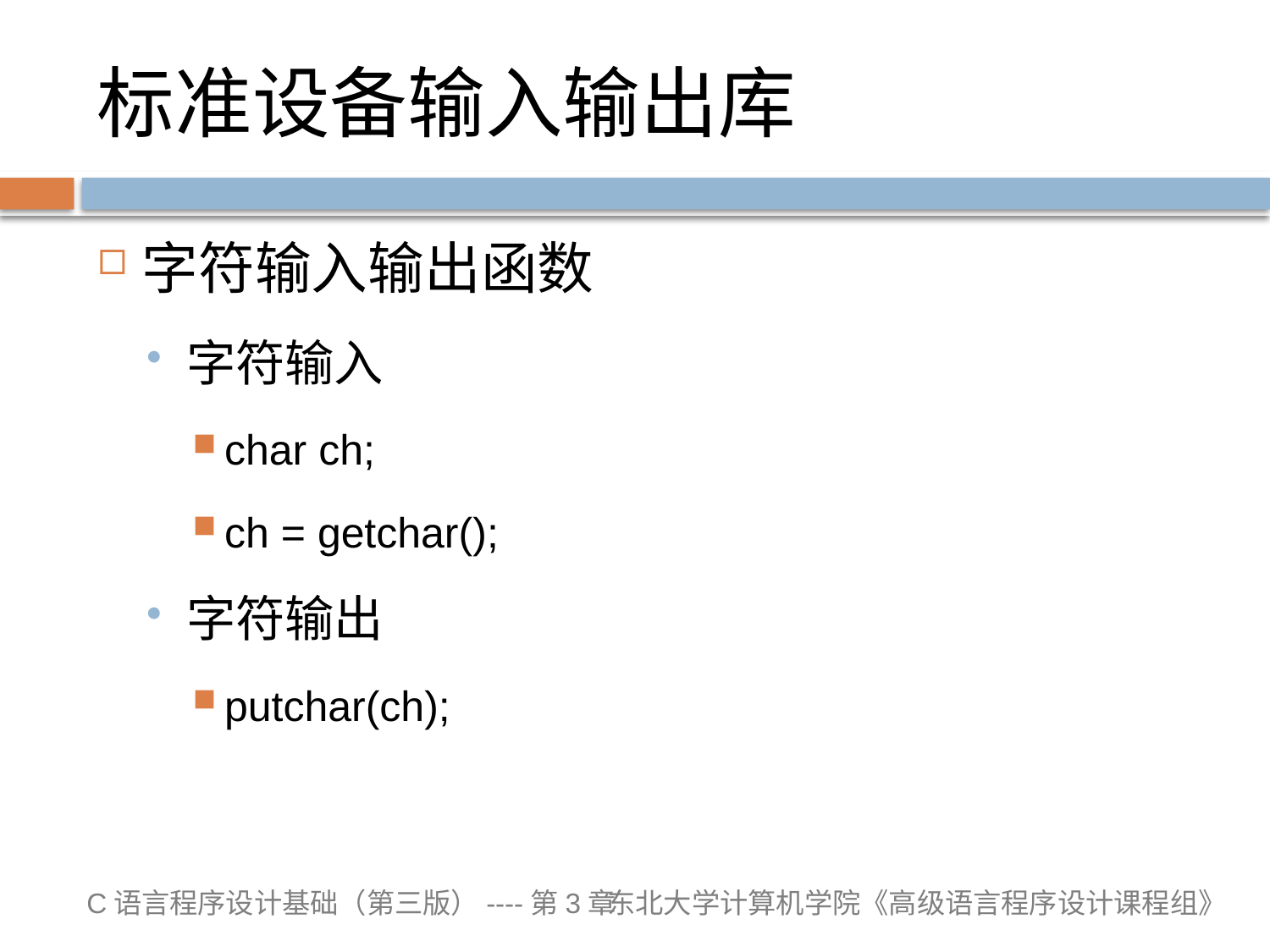

# 标准设备输入输出库
字符输入输出函数
字符输入
char ch;
ch = getchar();
字符输出
putchar(ch);